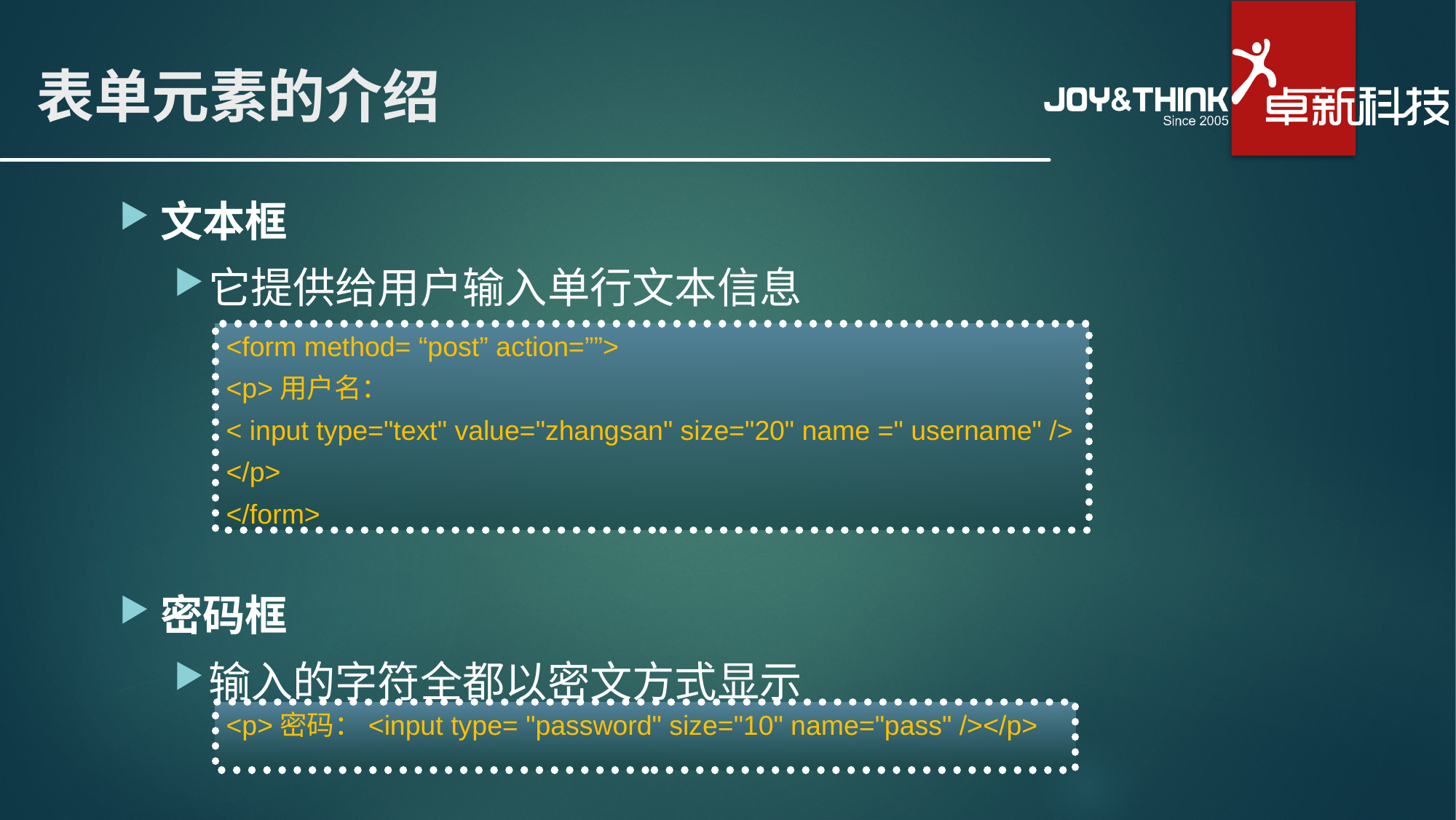

# 表单元素的介绍
文本框
它提供给用户输入单行文本信息

密码框
输入的字符全都以密文方式显示

<form method= “post” action=””>
<p>用户名：
< input type="text" value="zhangsan" size="20" name =" username" />
</p>
</form>

<p>密码：<input type= "password" size="10" name="pass" /></p>